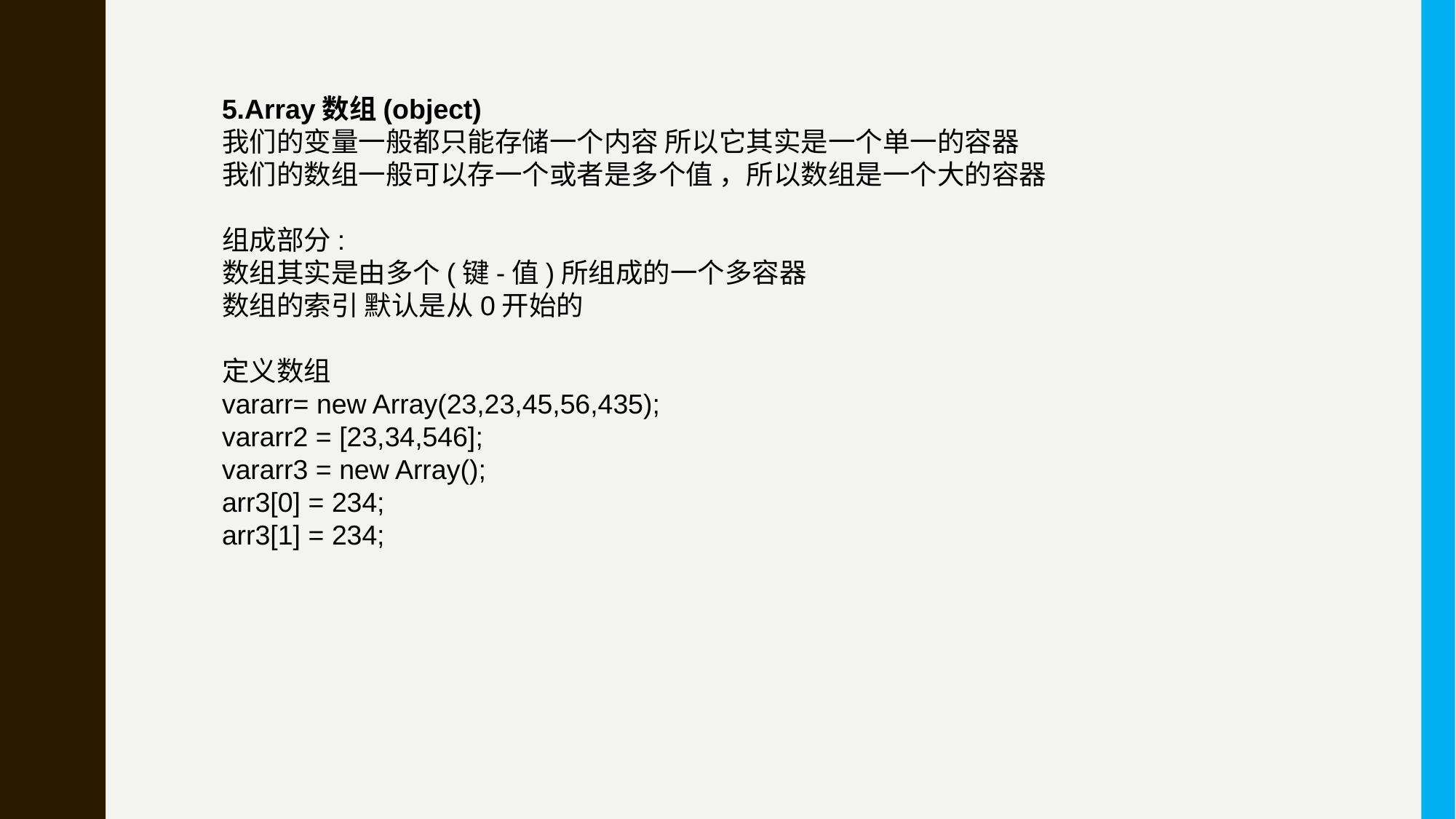

5.Array数组(object)
我们的变量一般都只能存储一个内容 所以它其实是一个单一的容器
我们的数组一般可以存一个或者是多个值 ，所以数组是一个大的容器

组成部分:
数组其实是由多个(键-值)所组成的一个多容器
数组的索引 默认是从0开始的

定义数组
vararr= new Array(23,23,45,56,435);
vararr2 = [23,34,546];
vararr3 = new Array();
arr3[0] = 234;
arr3[1] = 234;